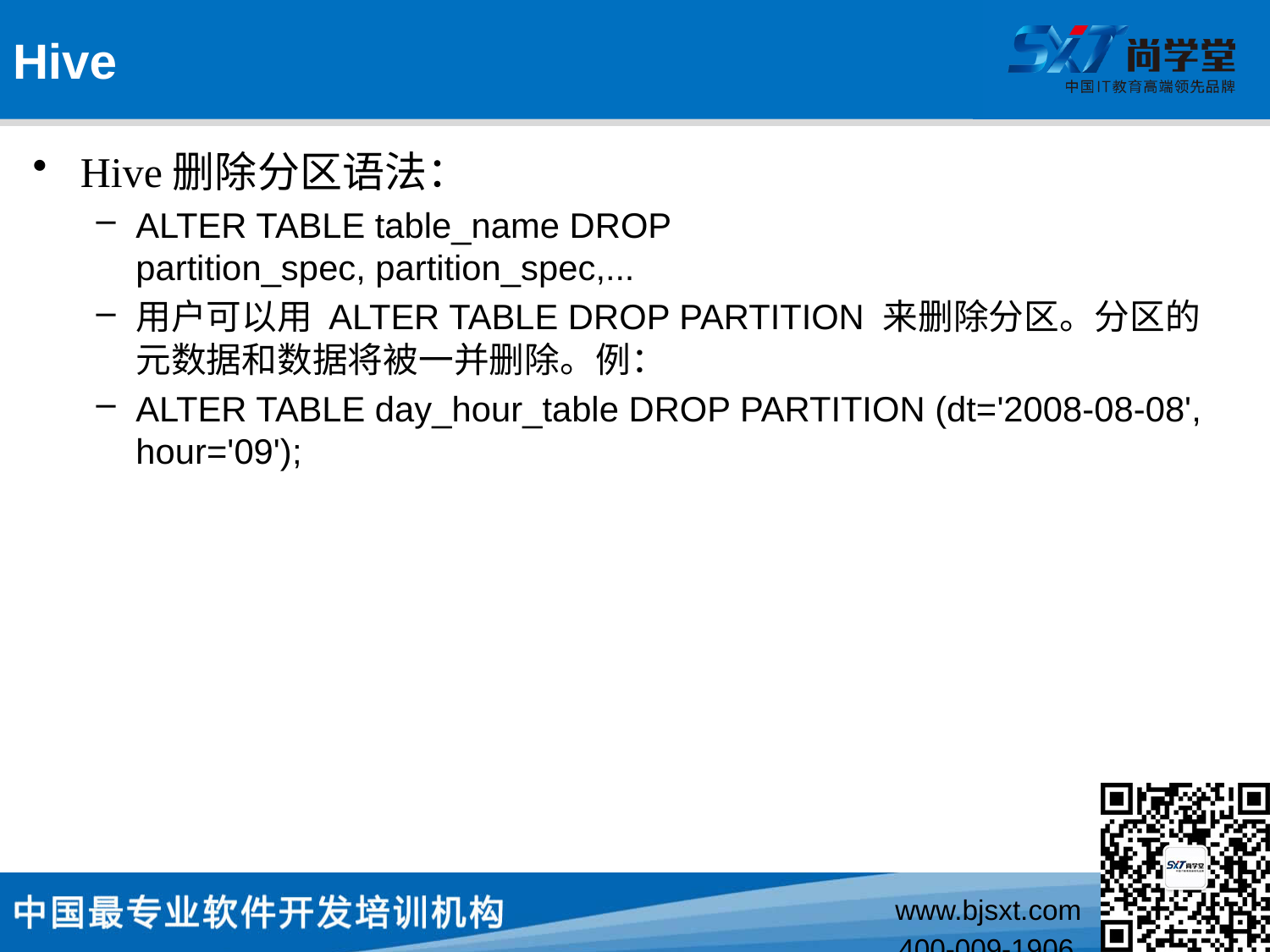

# Hive
Hive删除分区语法：
ALTER TABLE table_name DROP
partition_spec, partition_spec,...
用户可以用 ALTER TABLE DROP PARTITION 来删除分区。分区的元数据和数据将被一并删除。例：
ALTER TABLE day_hour_table DROP PARTITION (dt='2008-08-08', hour='09');